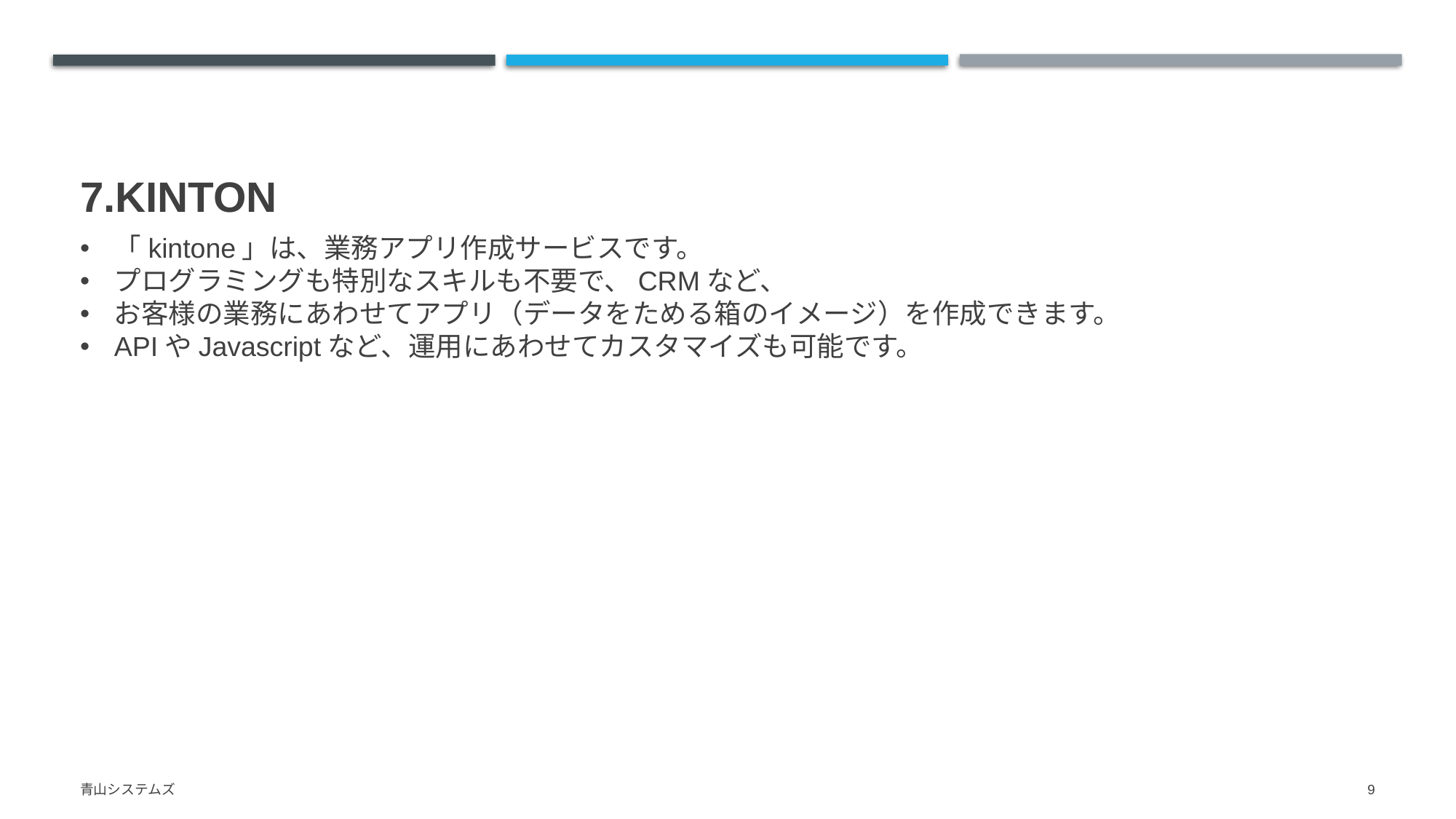

7.kinton
「kintone」は、業務アプリ作成サービスです。
プログラミングも特別なスキルも不要で、CRMなど、
お客様の業務にあわせてアプリ（データをためる箱のイメージ）を作成できます。
APIやJavascriptなど、運用にあわせてカスタマイズも可能です。
青山システムズ
9